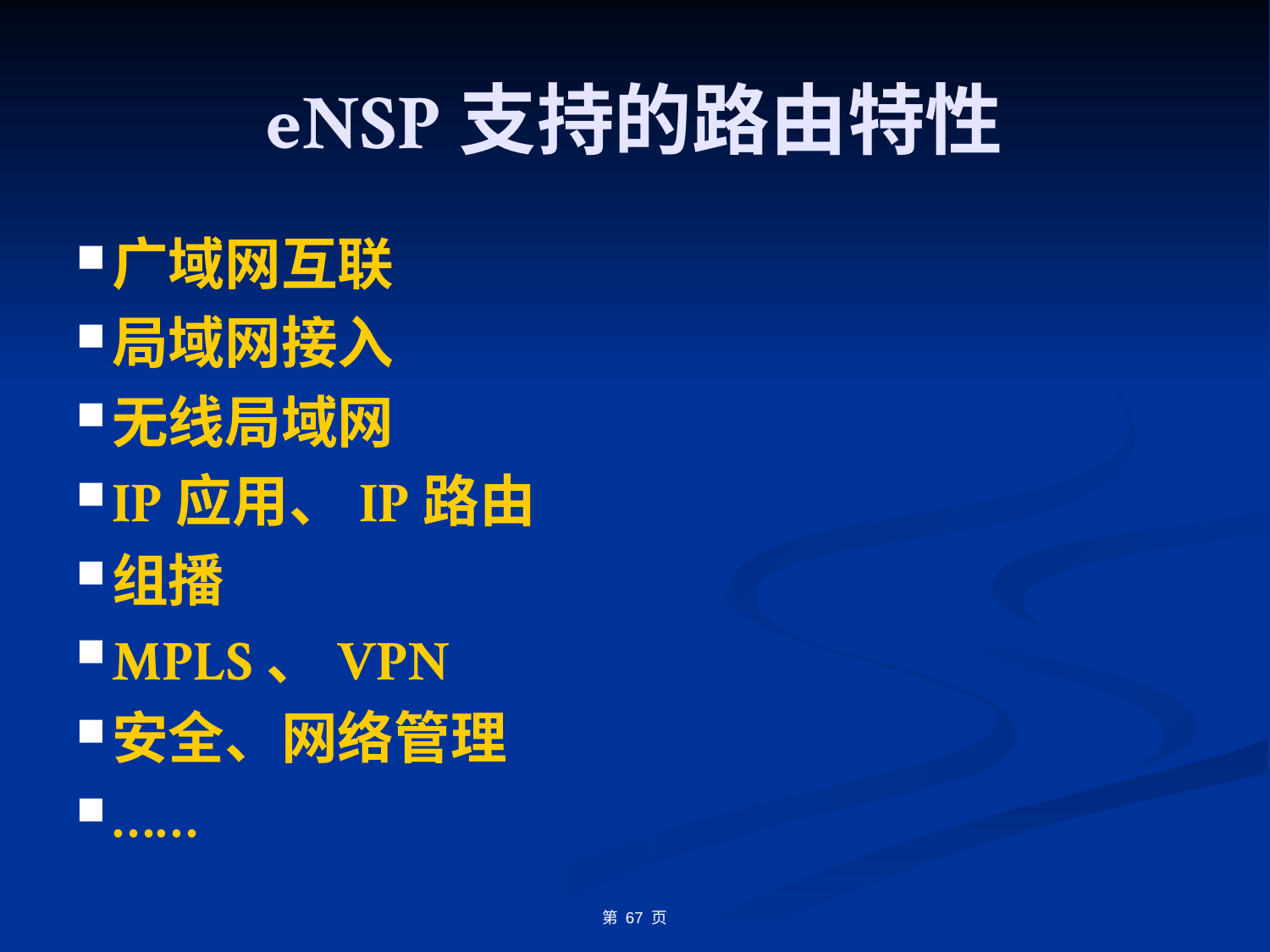

# eNSP支持的路由特性
广域网互联
局域网接入
无线局域网
IP应用、IP路由
组播
MPLS、VPN
安全、网络管理
……
第 67 页